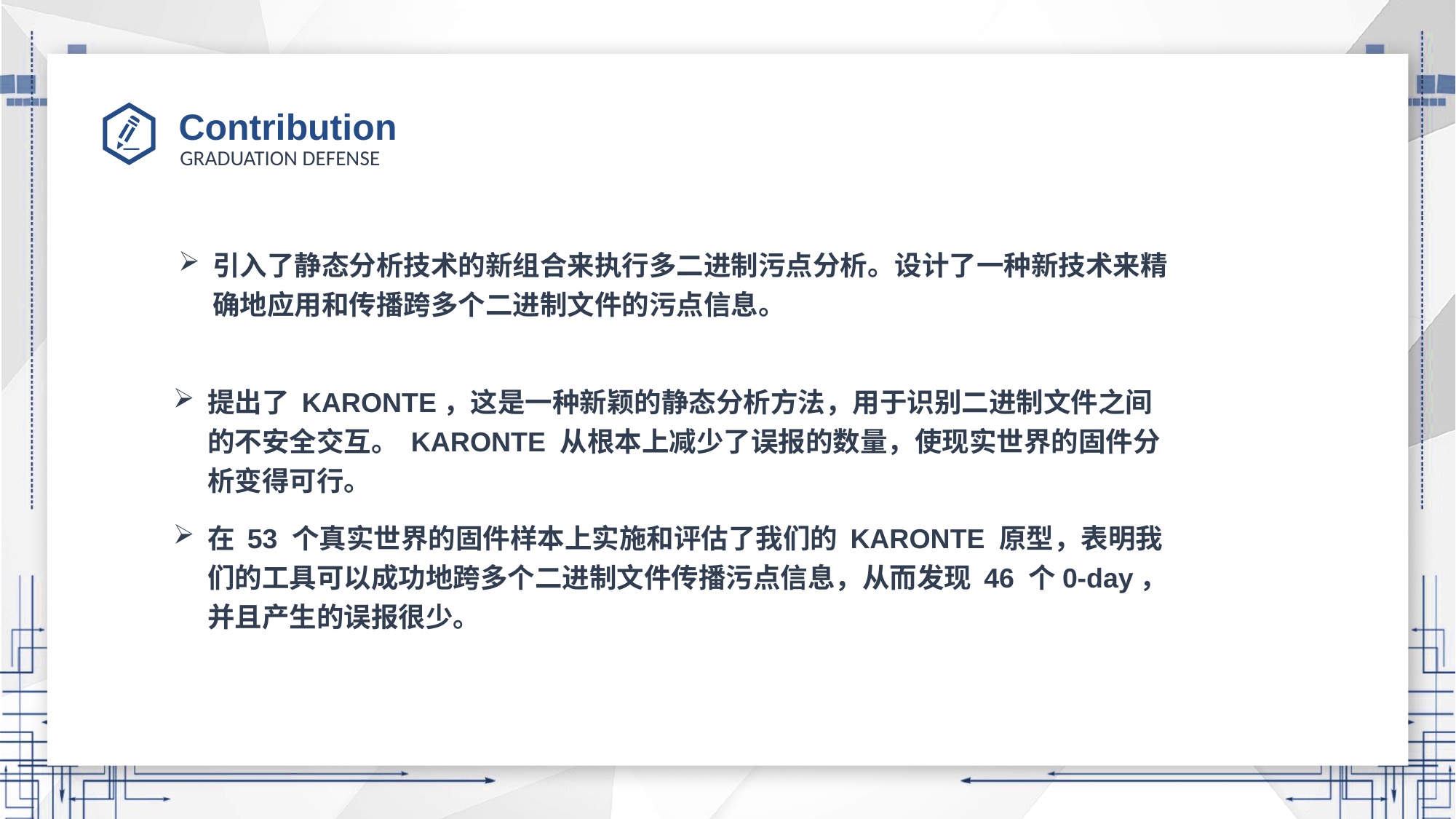

# Contribution
引入了静态分析技术的新组合来执行多二进制污点分析。设计了一种新技术来精确地应用和传播跨多个二进制文件的污点信息。
提出了 KARONTE，这是一种新颖的静态分析方法，用于识别二进制文件之间的不安全交互。 KARONTE 从根本上减少了误报的数量，使现实世界的固件分析变得可行。
在 53 个真实世界的固件样本上实施和评估了我们的 KARONTE 原型，表明我们的工具可以成功地跨多个二进制文件传播污点信息，从而发现 46 个0-day，并且产生的误报很少。